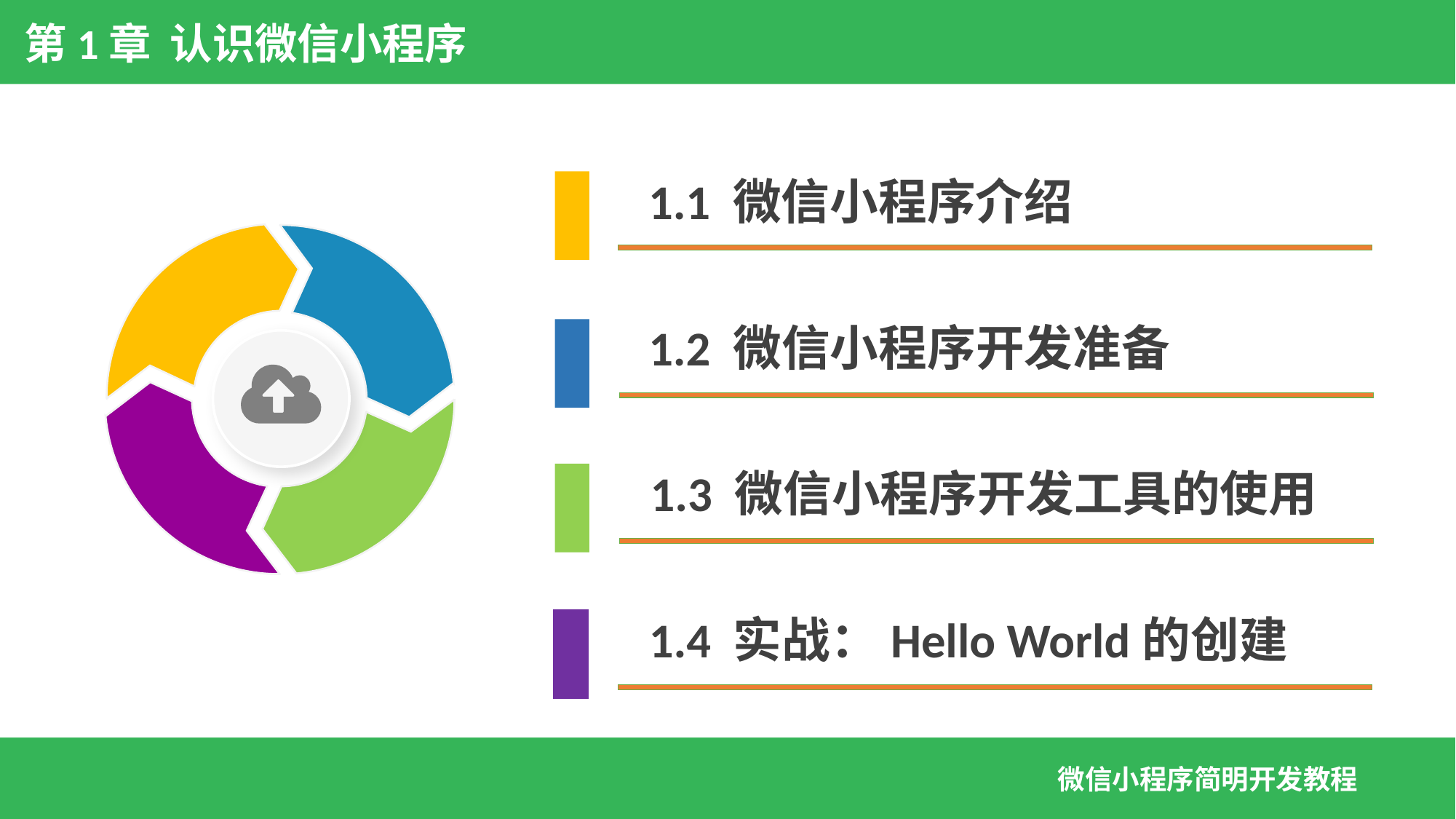

第1章  认识微信小程序

1.1 微信小程序介绍

1.2 微信小程序开发准备

1.3 微信小程序开发工具的使用

1.4 实战：Hello World的创建

微信小程序简明开发教程